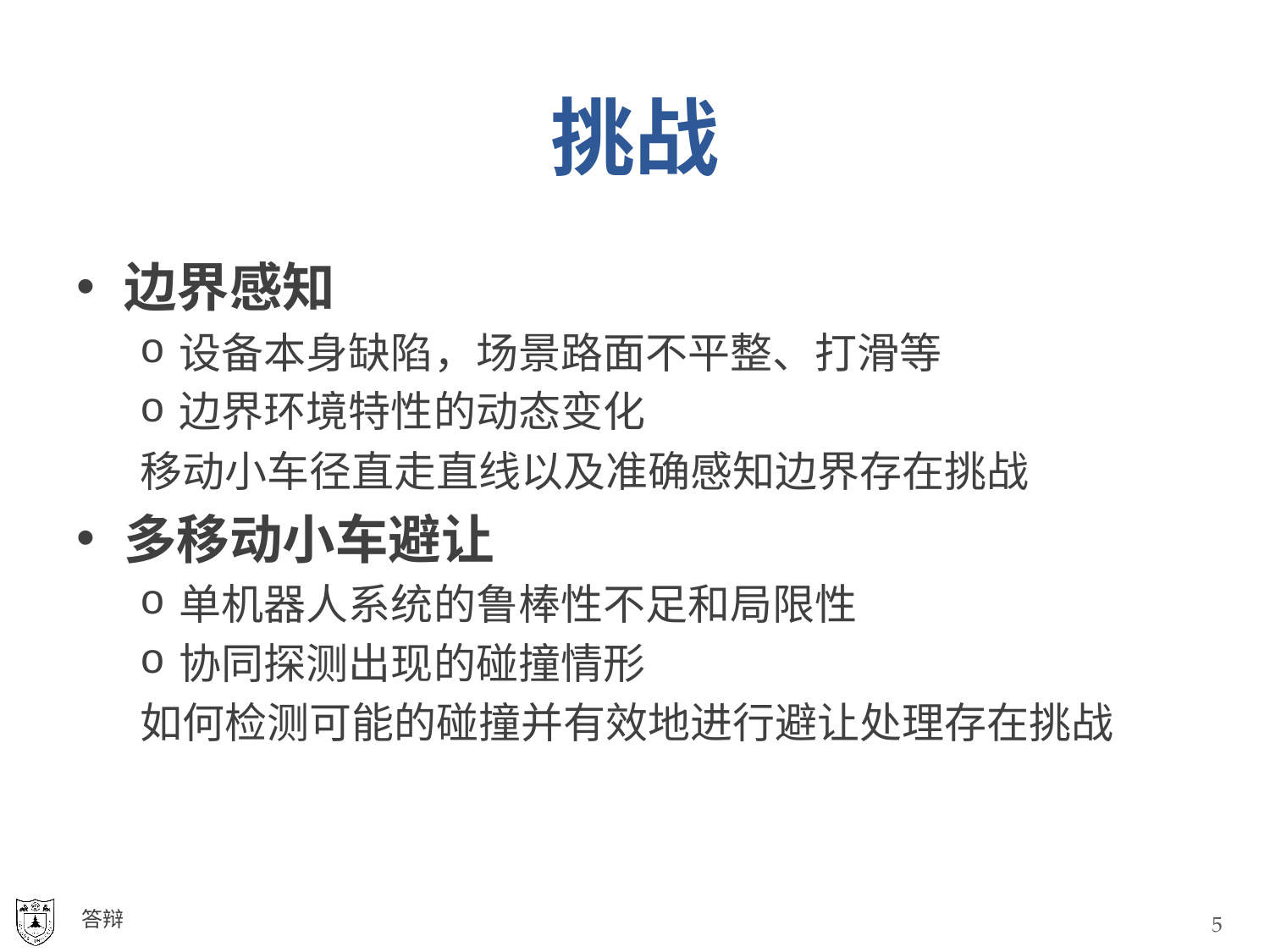

# 挑战
边界感知
设备本身缺陷，场景路面不平整、打滑等
边界环境特性的动态变化
移动小车径直走直线以及准确感知边界存在挑战
多移动小车避让
单机器人系统的鲁棒性不足和局限性
协同探测出现的碰撞情形
如何检测可能的碰撞并有效地进行避让处理存在挑战
答辩
5